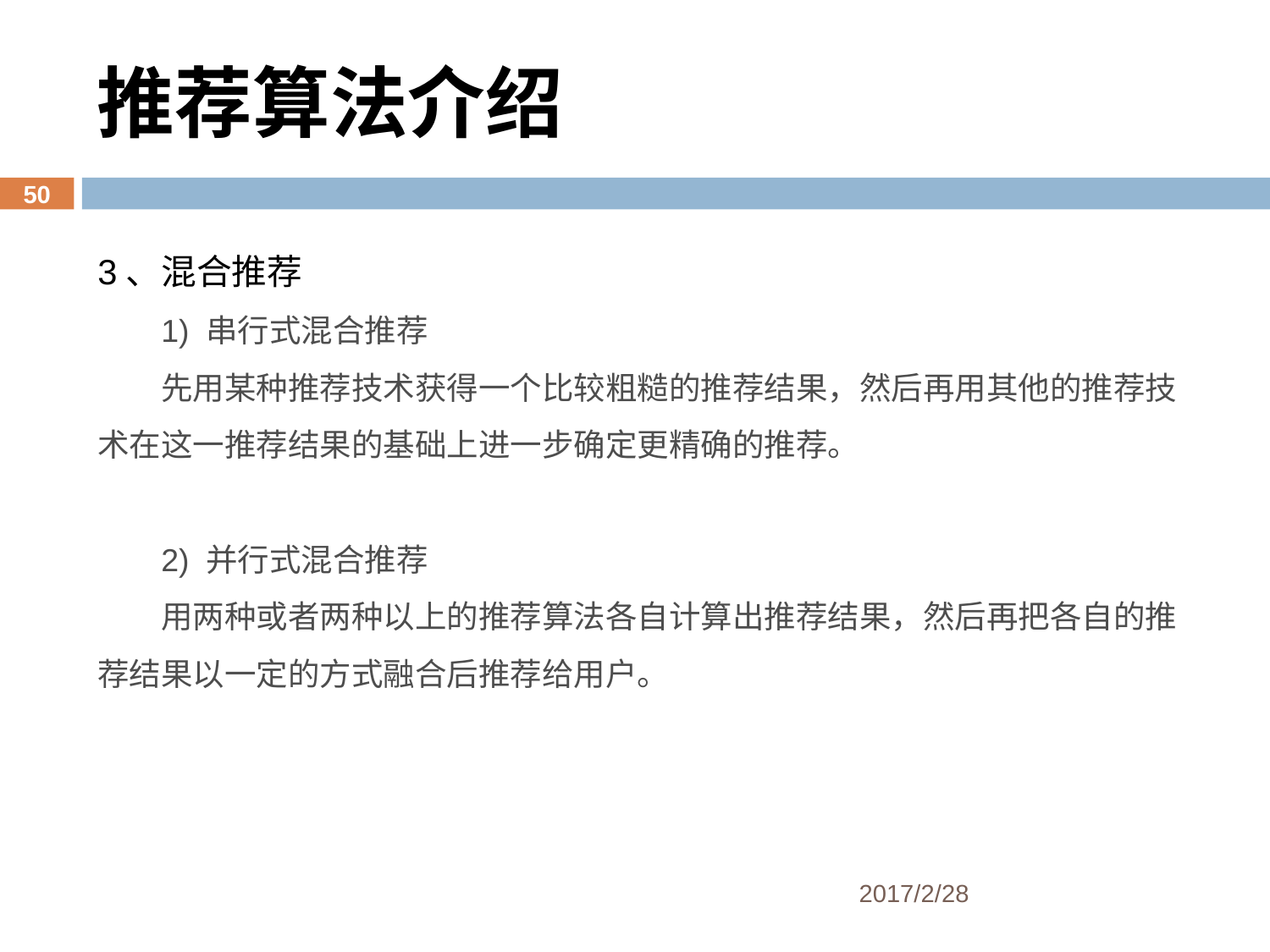

推荐算法介绍
3、混合推荐
1) 串行式混合推荐
先用某种推荐技术获得一个比较粗糙的推荐结果，然后再用其他的推荐技术在这一推荐结果的基础上进一步确定更精确的推荐。

2) 并行式混合推荐
用两种或者两种以上的推荐算法各自计算出推荐结果，然后再把各自的推荐结果以一定的方式融合后推荐给用户。
50
2017/2/28